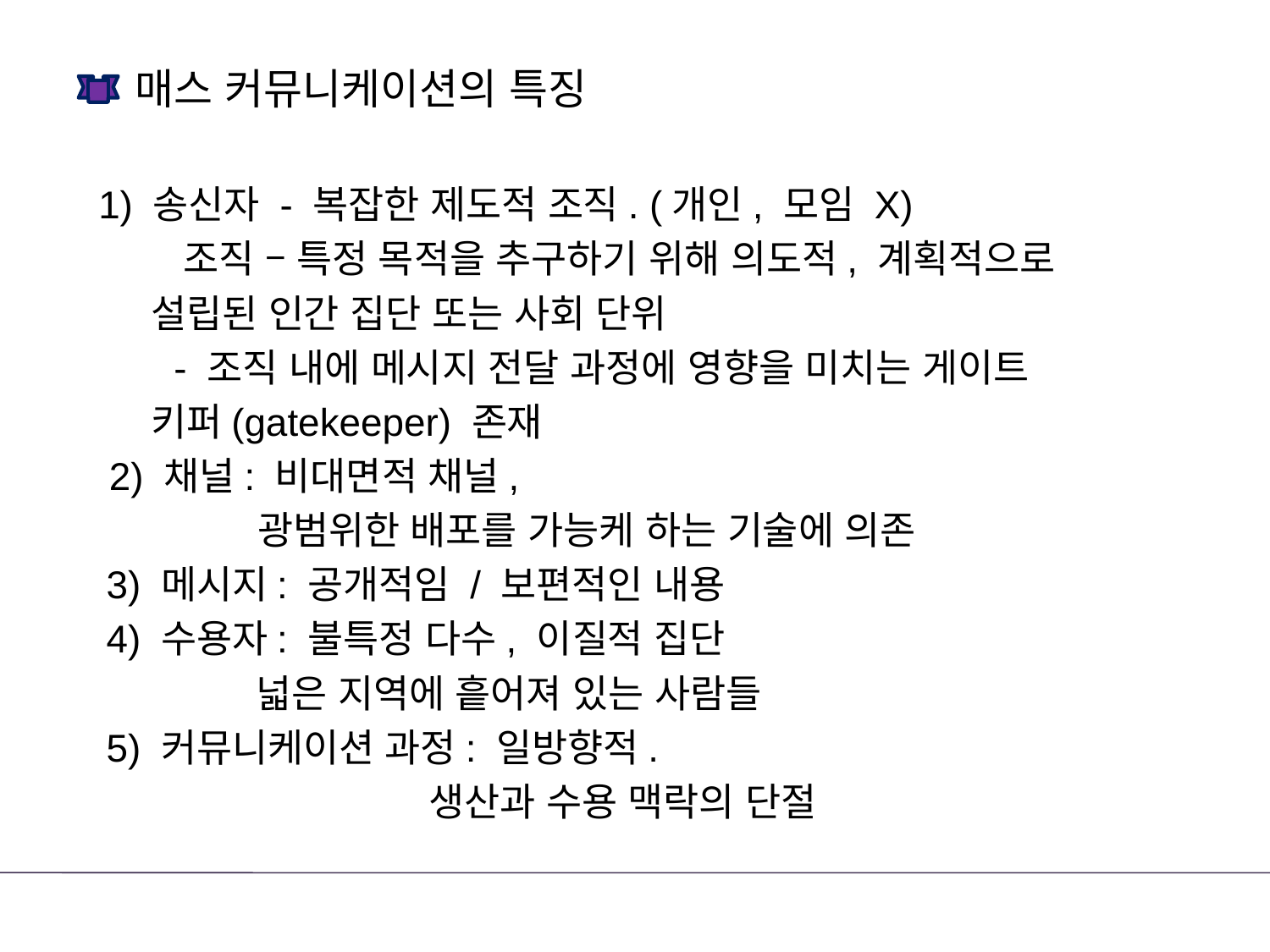

매스 커뮤니케이션의 특징

 1) 송신자 - 복잡한 제도적 조직. (개인, 모임 X)
        조직 – 특정 목적을 추구하기 위해 의도적, 계획적으로
     설립된 인간 집단 또는 사회 단위
        - 조직 내에 메시지 전달 과정에 영향을 미치는 게이트
     키퍼(gatekeeper) 존재
  2) 채널: 비대면적 채널,
         광범위한 배포를 가능케 하는 기술에 의존
 3) 메시지: 공개적임 / 보편적인 내용
 4) 수용자: 불특정 다수, 이질적 집단
              넓은 지역에 흩어져 있는 사람들
 5) 커뮤니케이션 과정: 일방향적.
                              생산과 수용 맥락의 단절